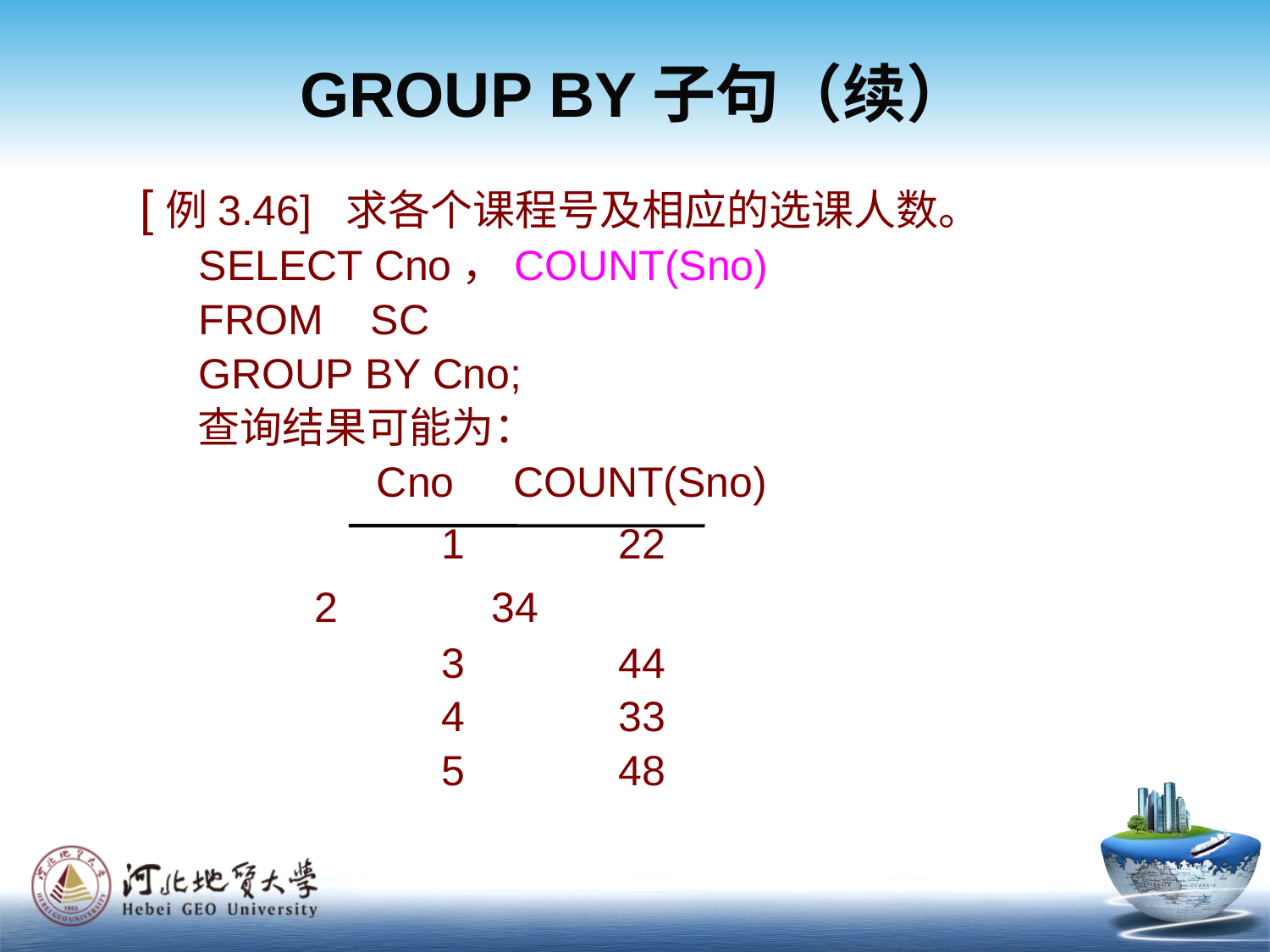

GROUP BY子句（续）
[例3.46]  求各个课程号及相应的选课人数。
     SELECT Cno，COUNT(Sno)
     FROM    SC
     GROUP BY Cno;
     查询结果可能为：
                    Cno     COUNT(Sno)
 			1             22
    		2             34
     		3             44
  			4             33
       		5             48